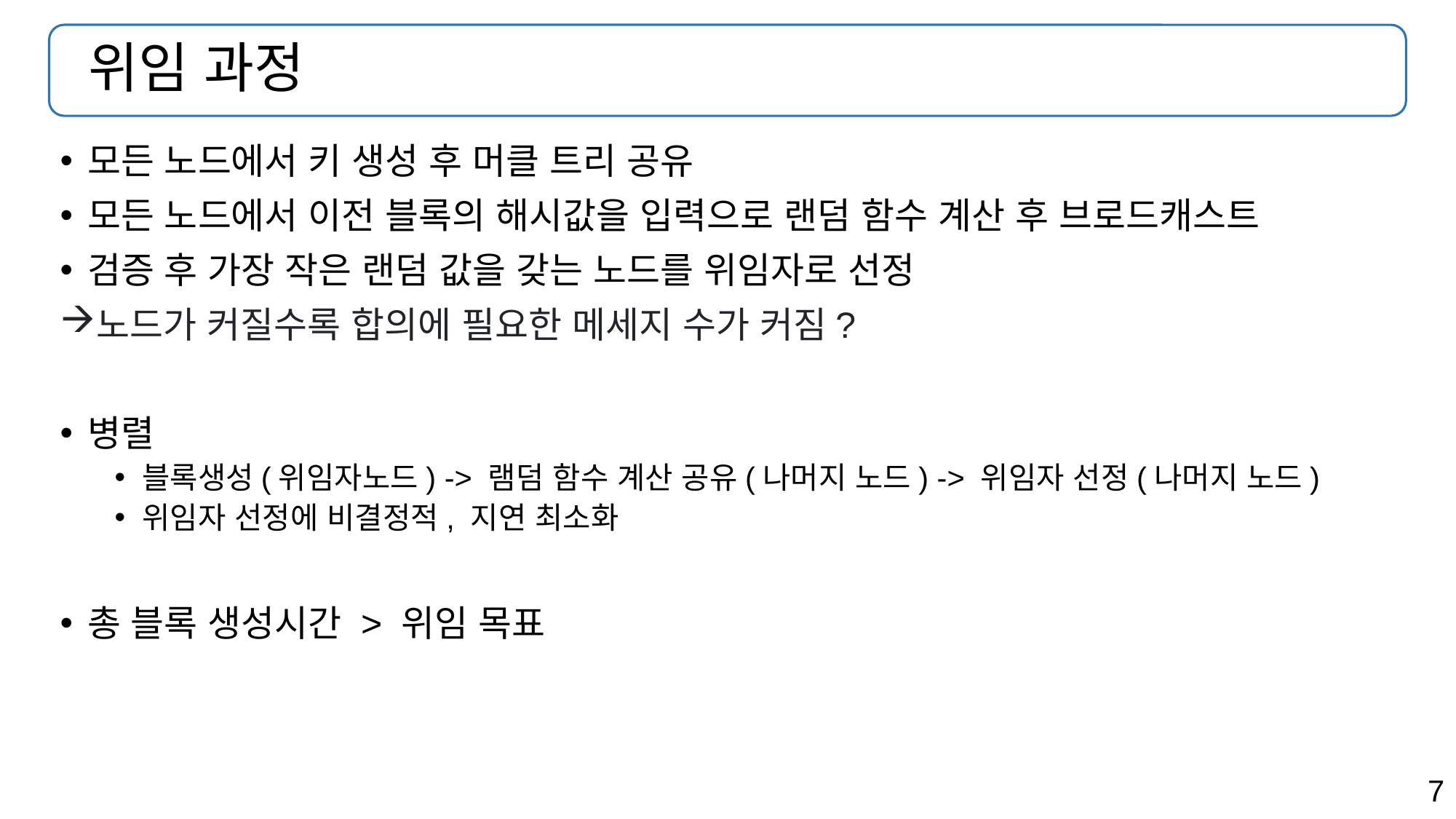

# 위임 과정
모든 노드에서 키 생성 후 머클 트리 공유
모든 노드에서 이전 블록의 해시값을 입력으로 랜덤 함수 계산 후 브로드캐스트
검증 후 가장 작은 랜덤 값을 갖는 노드를 위임자로 선정
노드가 커질수록 합의에 필요한 메세지 수가 커짐?

병렬
블록생성(위임자노드) -> 램덤 함수 계산 공유(나머지 노드) -> 위임자 선정(나머지 노드)
위임자 선정에 비결정적, 지연 최소화

총 블록 생성시간 > 위임 목표